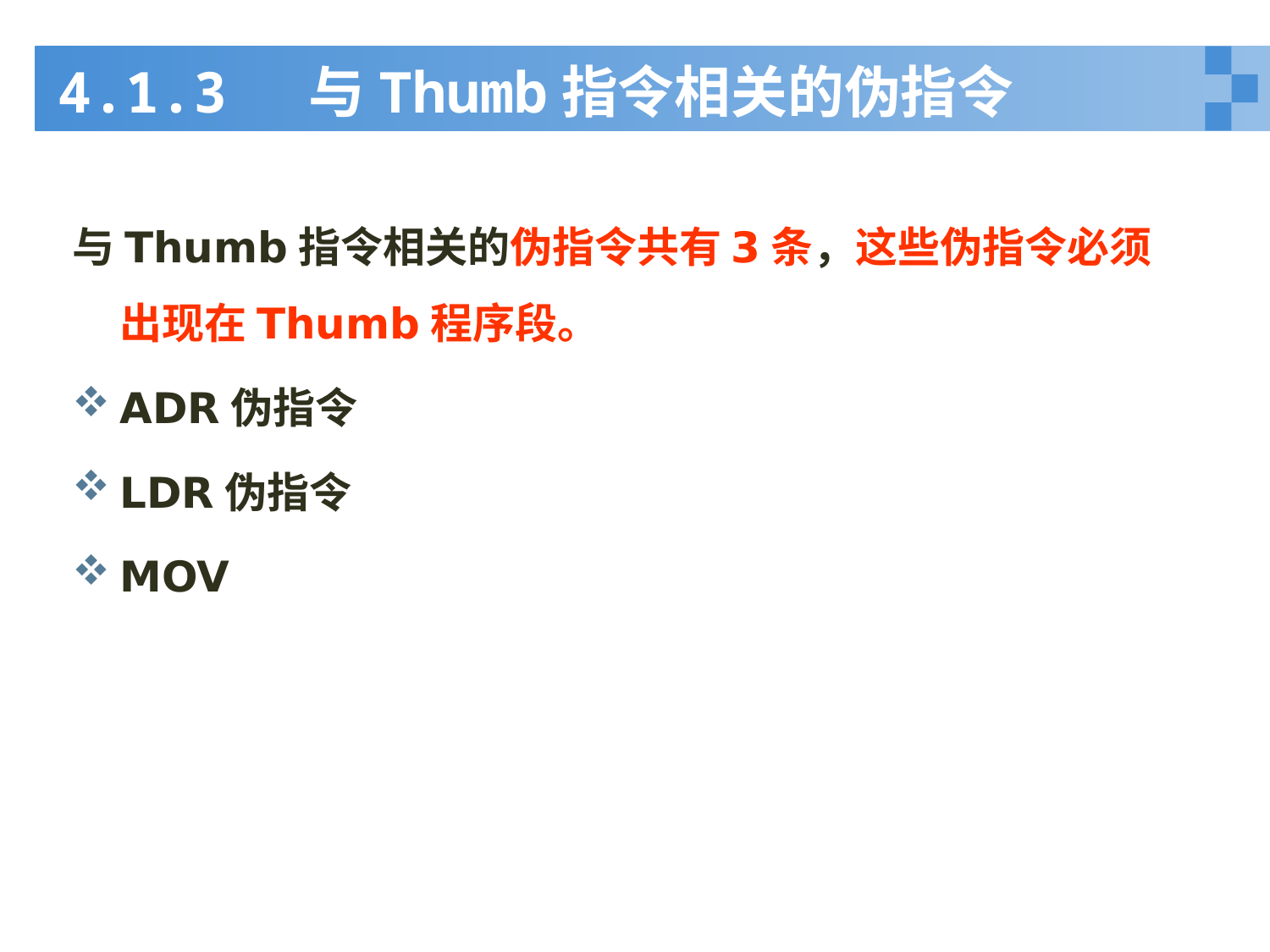

# 4.1.3  与Thumb指令相关的伪指令
与Thumb指令相关的伪指令共有3条，这些伪指令必须出现在Thumb程序段。
ADR伪指令
LDR伪指令
MOV